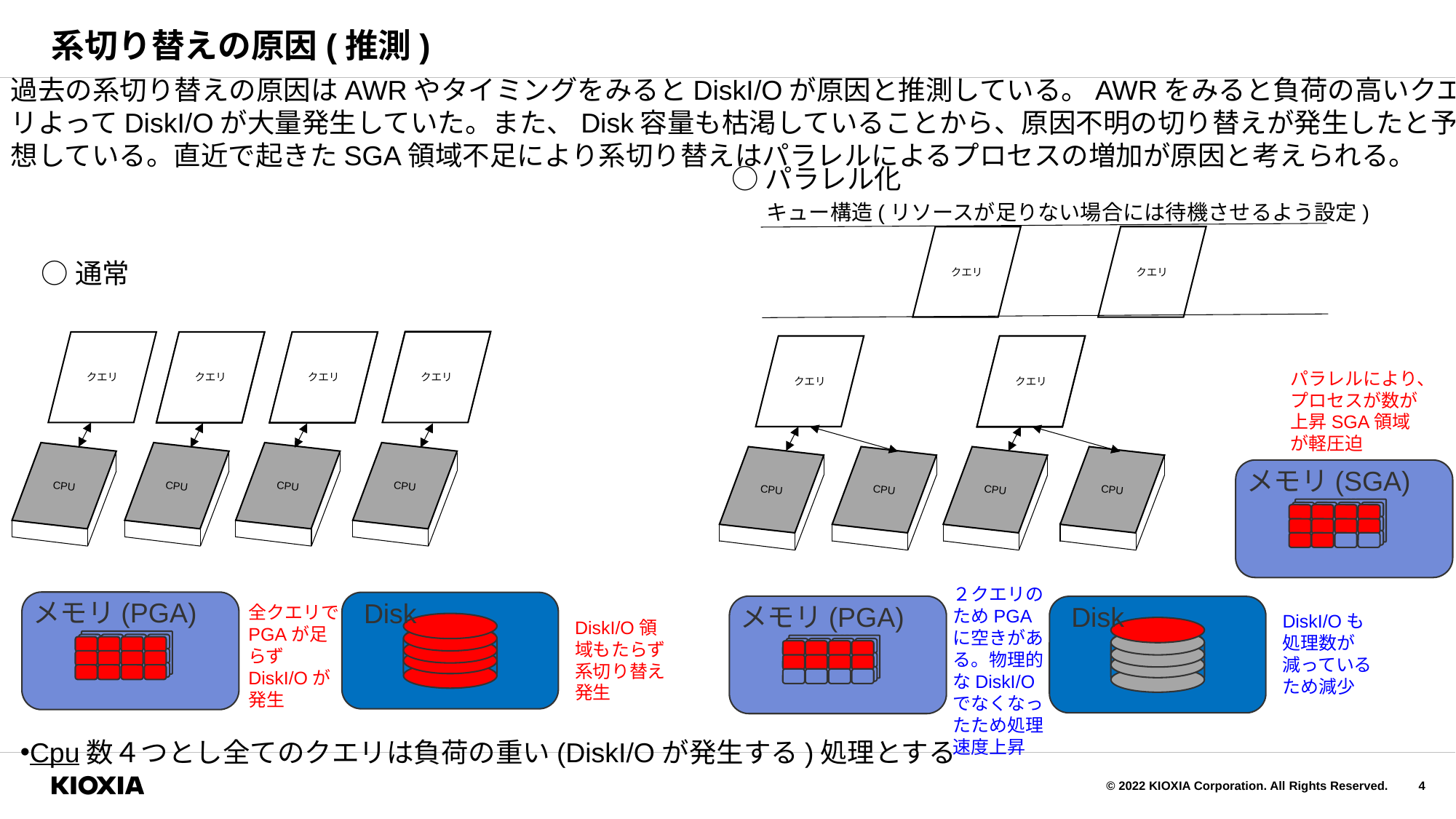

# 系切り替えの原因(推測)
過去の系切り替えの原因はAWRやタイミングをみるとDiskI/Oが原因と推測している。AWRをみると負荷の高いクエリよってDiskI/Oが大量発生していた。また、Disk容量も枯渇していることから、原因不明の切り替えが発生したと予想している。直近で起きたSGA領域不足により系切り替えはパラレルによるプロセスの増加が原因と考えられる。
○パラレル化
キュー構造(リソースが足りない場合には待機させるよう設定)
クエリ
クエリ
○通常
クエリ
クエリ
クエリ
クエリ
クエリ
クエリ
クエリ
CPU
CPU
CPU
CPU
メモリ(PGA)
Roziiku

Disk

全クエリでPGAが足らずDiskI/Oが発生
DiskI/O領域もたらず系切り替え発生
クエリ
クエリ
クエリ
パラレルにより、プロセスが数が上昇SGA領域が軽圧迫
CPU
CPU
CPU
CPU
メモリ(SGA)
Roziiku

２クエリのためPGAに空きがある。物理的なDiskI/Oでなくなったため処理速度上昇
メモリ(PGA)
Roziiku

Disk

DiskI/Oも処理数が減っているため減少
Cpu数４つとし全てのクエリは負荷の重い(DiskI/Oが発生する)処理とする